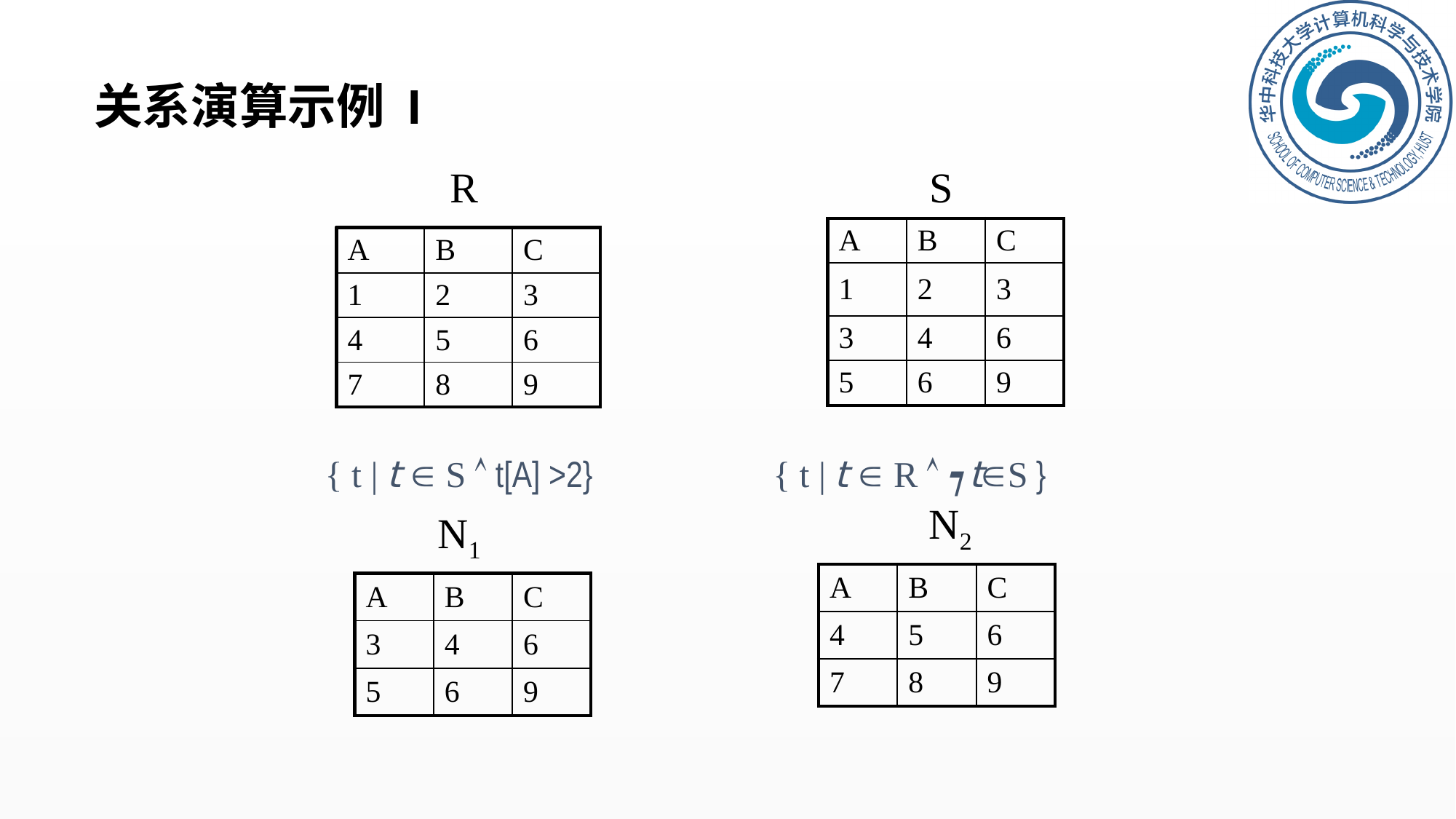

# 关系演算示例 I
R
S
| A | B | C |
| --- | --- | --- |
| 1 | 2 | 3 |
| 3 | 4 | 6 |
| 5 | 6 | 9 |
| A | B | C |
| --- | --- | --- |
| 1 | 2 | 3 |
| 4 | 5 | 6 |
| 7 | 8 | 9 |
{ t | t ∈ S ∧ t[A] >2}
{ t | t ∈ R ∧ ┑t∈S }
N2
N1
| A | B | C |
| --- | --- | --- |
| 4 | 5 | 6 |
| 7 | 8 | 9 |
| A | B | C |
| --- | --- | --- |
| 3 | 4 | 6 |
| 5 | 6 | 9 |